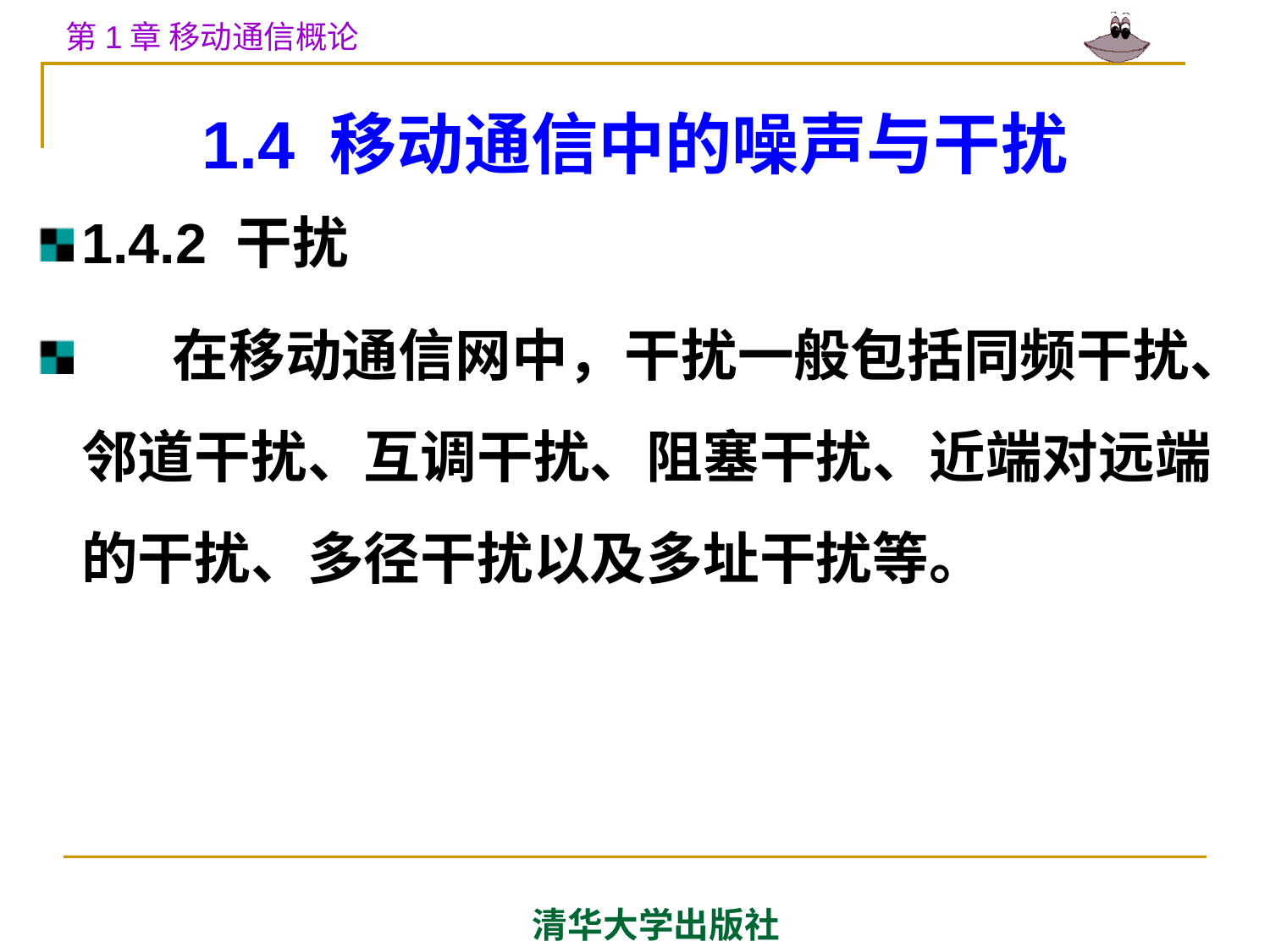

# 1.4 移动通信中的噪声与干扰
1.4.2 干扰
      在移动通信网中，干扰一般包括同频干扰、邻道干扰、互调干扰、阻塞干扰、近端对远端的干扰、多径干扰以及多址干扰等。